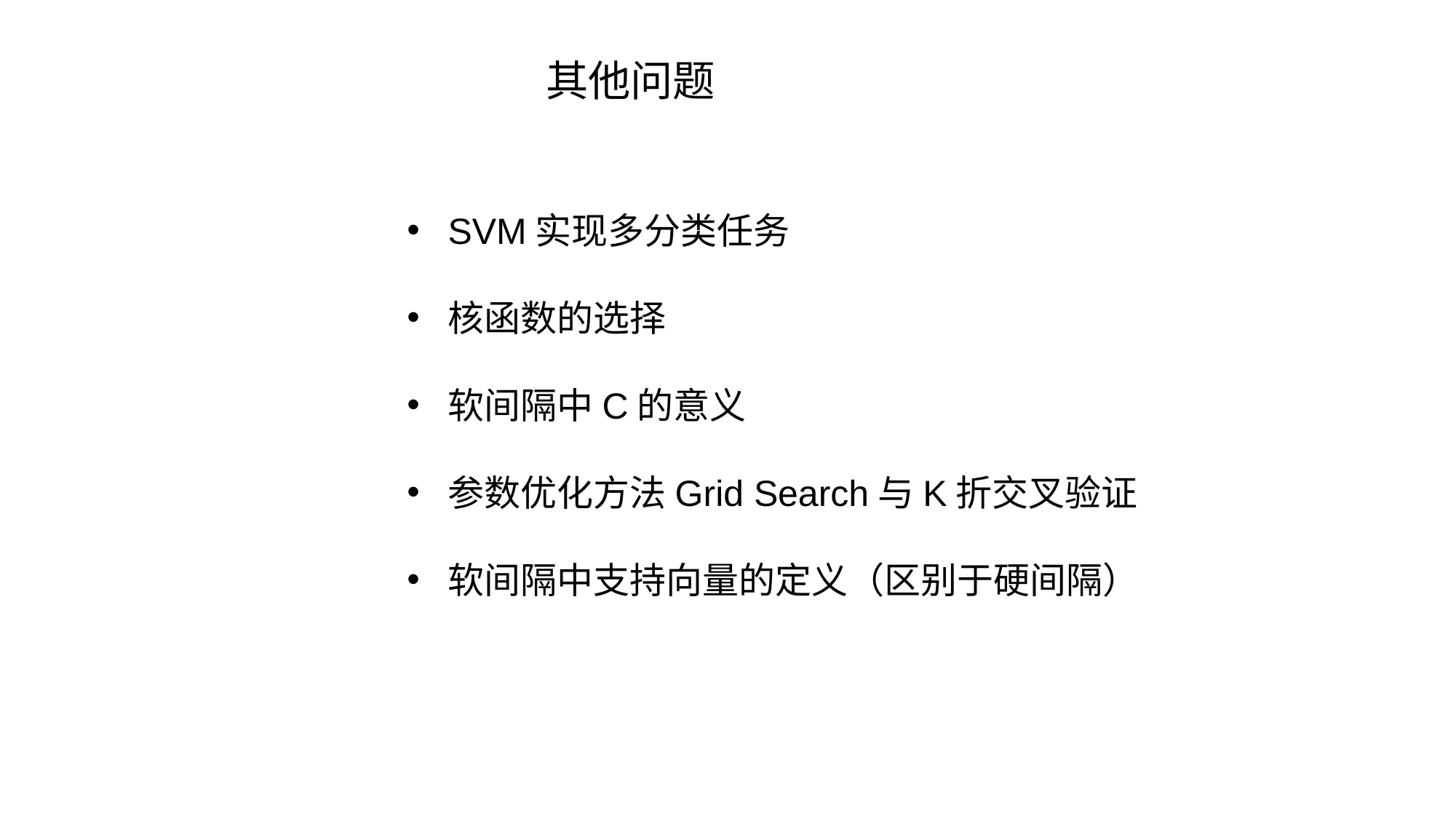

其他问题
SVM实现多分类任务

核函数的选择

软间隔中C的意义

参数优化方法Grid Search与K折交叉验证

软间隔中支持向量的定义（区别于硬间隔）